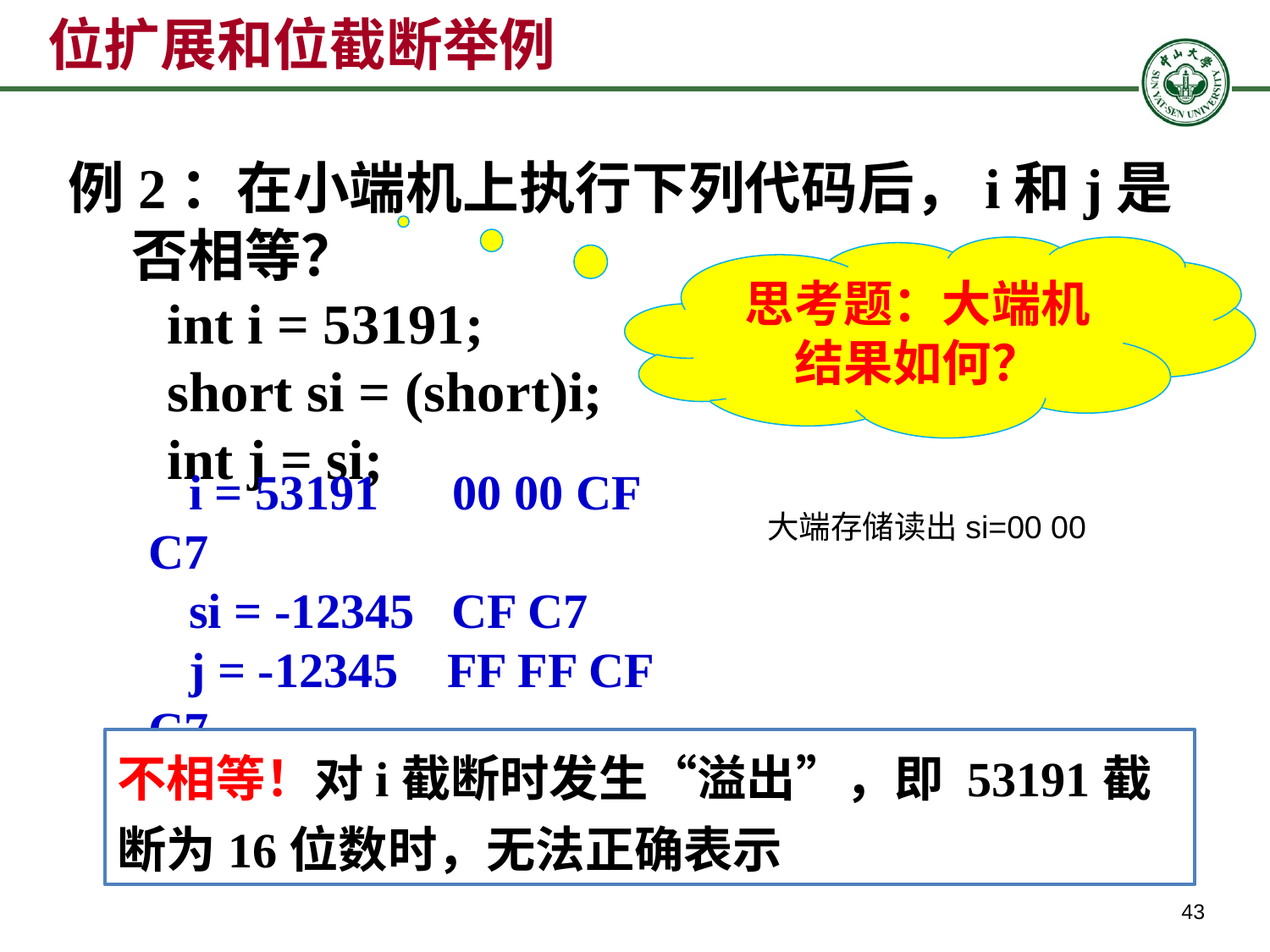

# 位扩展和位截断举例
例2：在小端机上执行下列代码后，i和j是否相等？
       int i = 53191;
       short si = (short)i;
       int j = si;
思考题：大端机结果如何？
大端存储读出si=00 00
i = 53191      00 00 CF C7
si = -12345   CF C7
j = -12345    FF FF CF C7
不相等！对i截断时发生“溢出”，即 53191截断为16位数时，无法正确表示